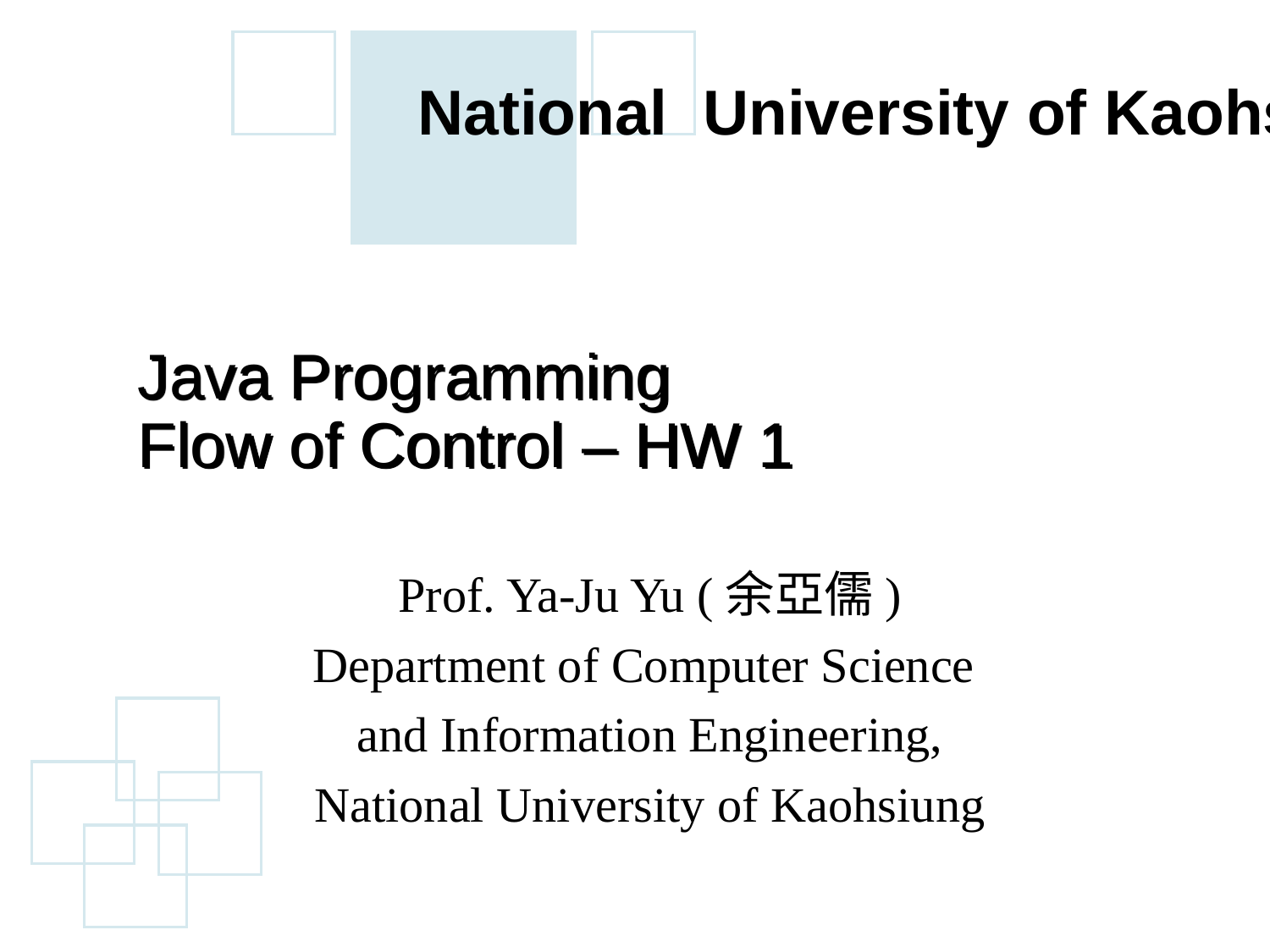

# Java Programming Flow of Control – HW 1
Prof. Ya-Ju Yu (余亞儒)
Department of Computer Science
and Information Engineering,
National University of Kaohsiung